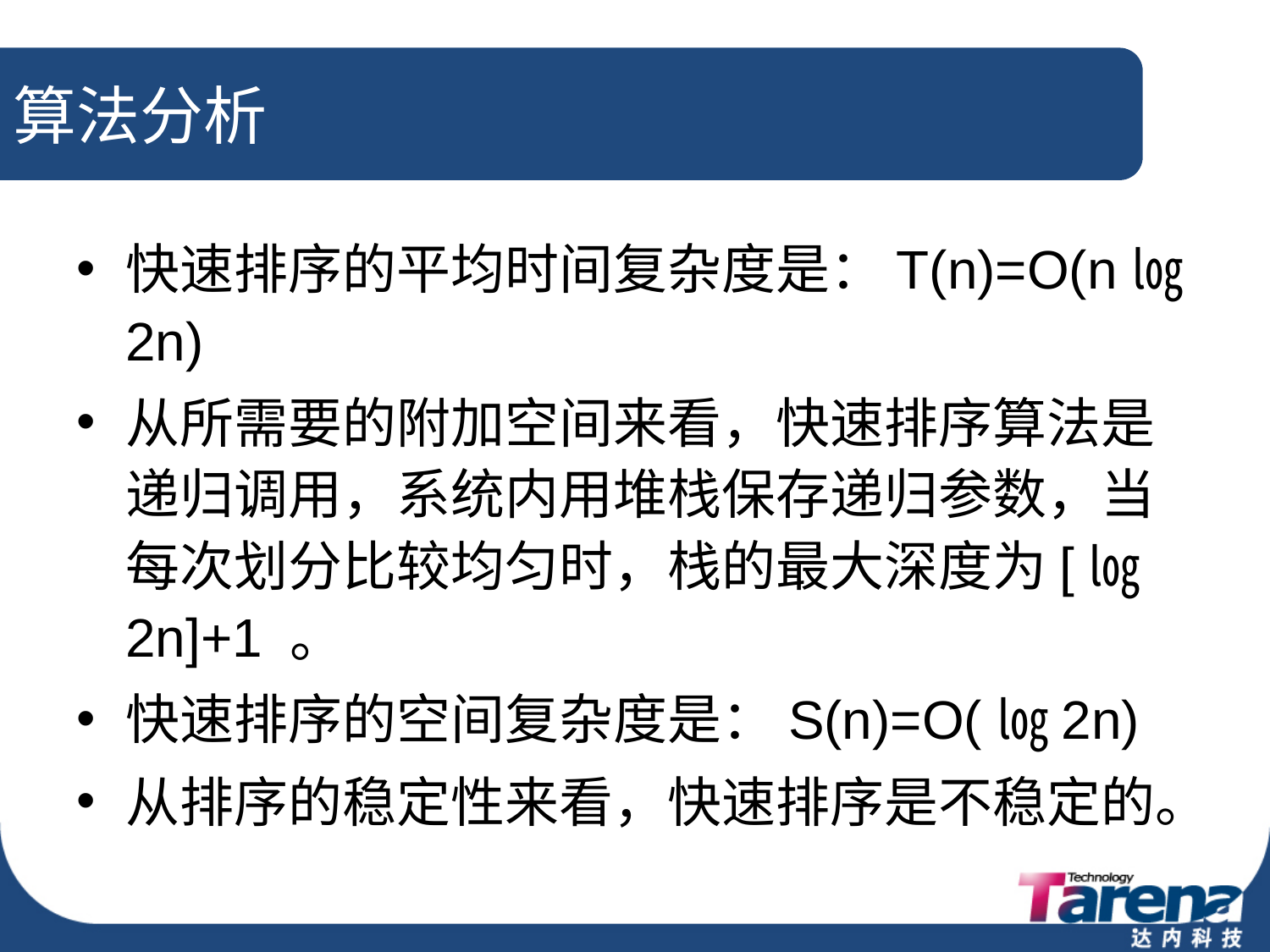

# 算法分析
快速排序的平均时间复杂度是：T(n)=O(n㏒2n)
从所需要的附加空间来看，快速排序算法是递归调用，系统内用堆栈保存递归参数，当每次划分比较均匀时，栈的最大深度为[㏒2n]+1 。
快速排序的空间复杂度是：S(n)=O(㏒2n)
从排序的稳定性来看，快速排序是不稳定的。